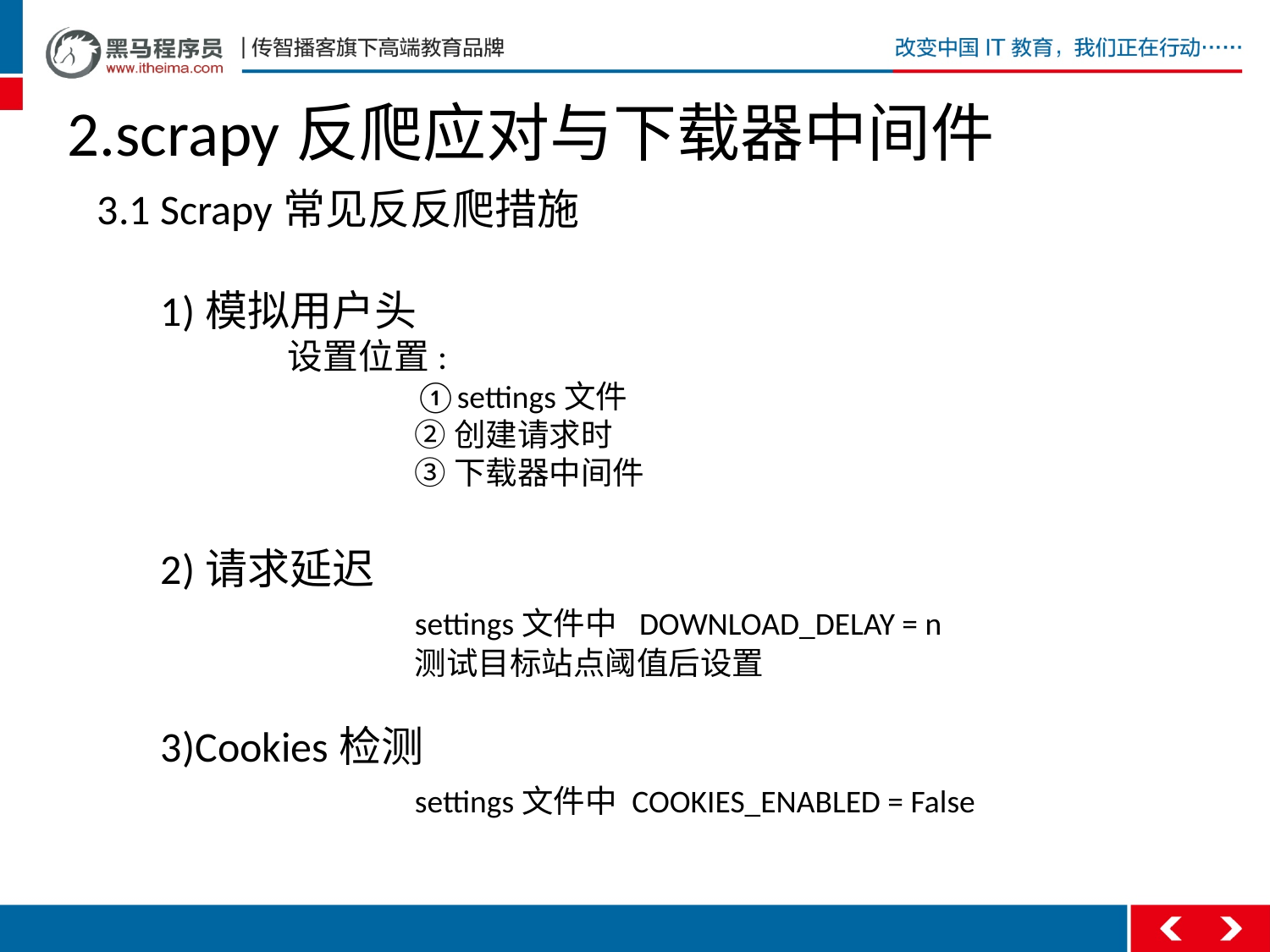

2.scrapy反爬应对与下载器中间件
3.1 Scrapy常见反反爬措施

1)模拟用户头
	设置位置:
		①settings文件
		②创建请求时
		③下载器中间件

2)请求延迟
		settings文件中  DOWNLOAD_DELAY = n
		测试目标站点阈值后设置

3)Cookies检测
		settings文件中 COOKIES_ENABLED = False